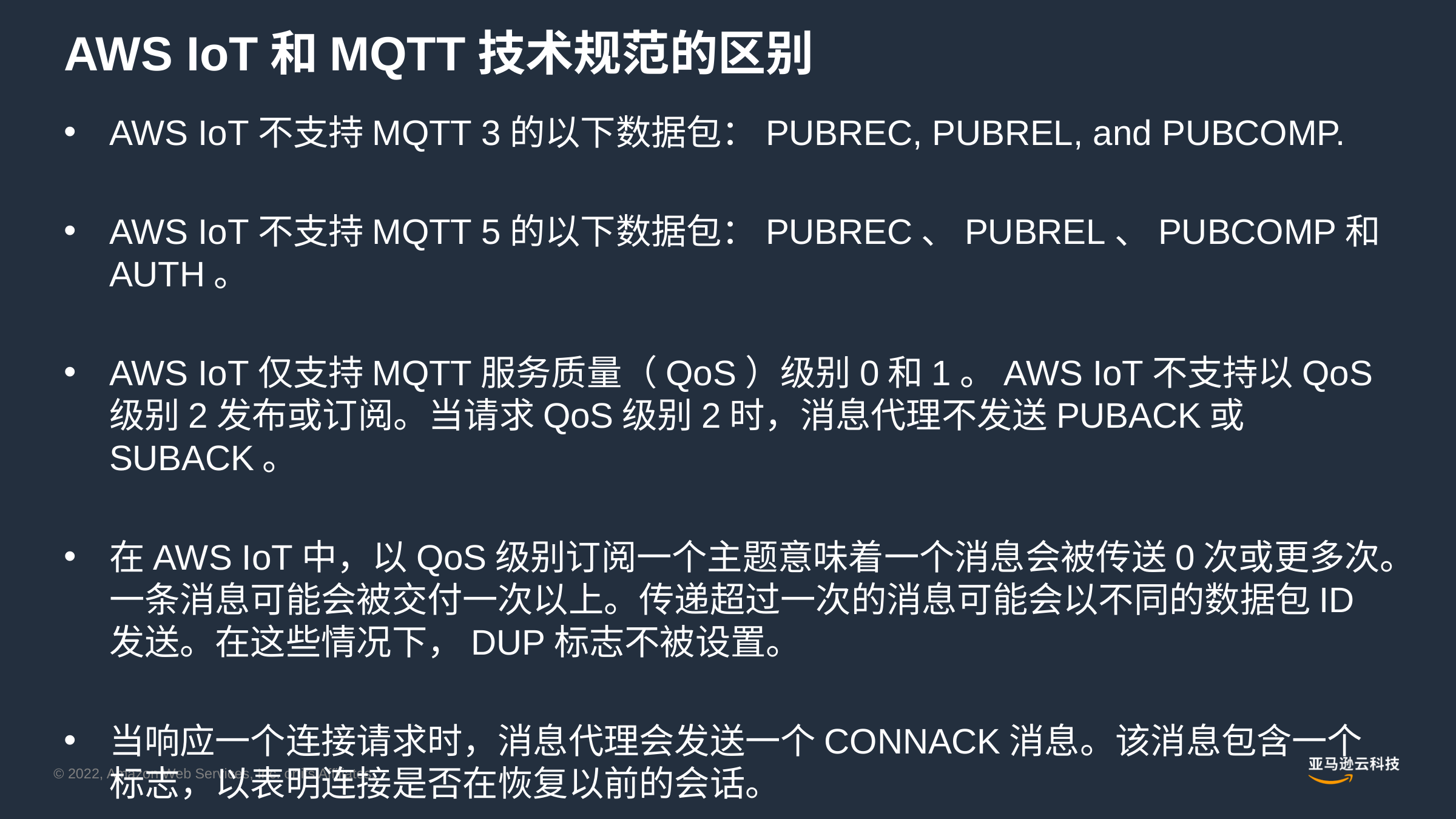

# AWS IoT和MQTT技术规范的区别
AWS IoT不支持MQTT 3的以下数据包：PUBREC, PUBREL, and PUBCOMP.

AWS IoT不支持MQTT 5的以下数据包：PUBREC、PUBREL、PUBCOMP和AUTH。

AWS IoT仅支持MQTT服务质量（QoS）级别0和1。AWS IoT不支持以QoS级别2发布或订阅。当请求QoS级别2时，消息代理不发送PUBACK或SUBACK。

在AWS IoT中，以QoS级别订阅一个主题意味着一个消息会被传送0次或更多次。一条消息可能会被交付一次以上。传递超过一次的消息可能会以不同的数据包ID发送。在这些情况下，DUP标志不被设置。

当响应一个连接请求时，消息代理会发送一个CONNACK消息。该消息包含一个标志，以表明连接是否在恢复以前的会话。